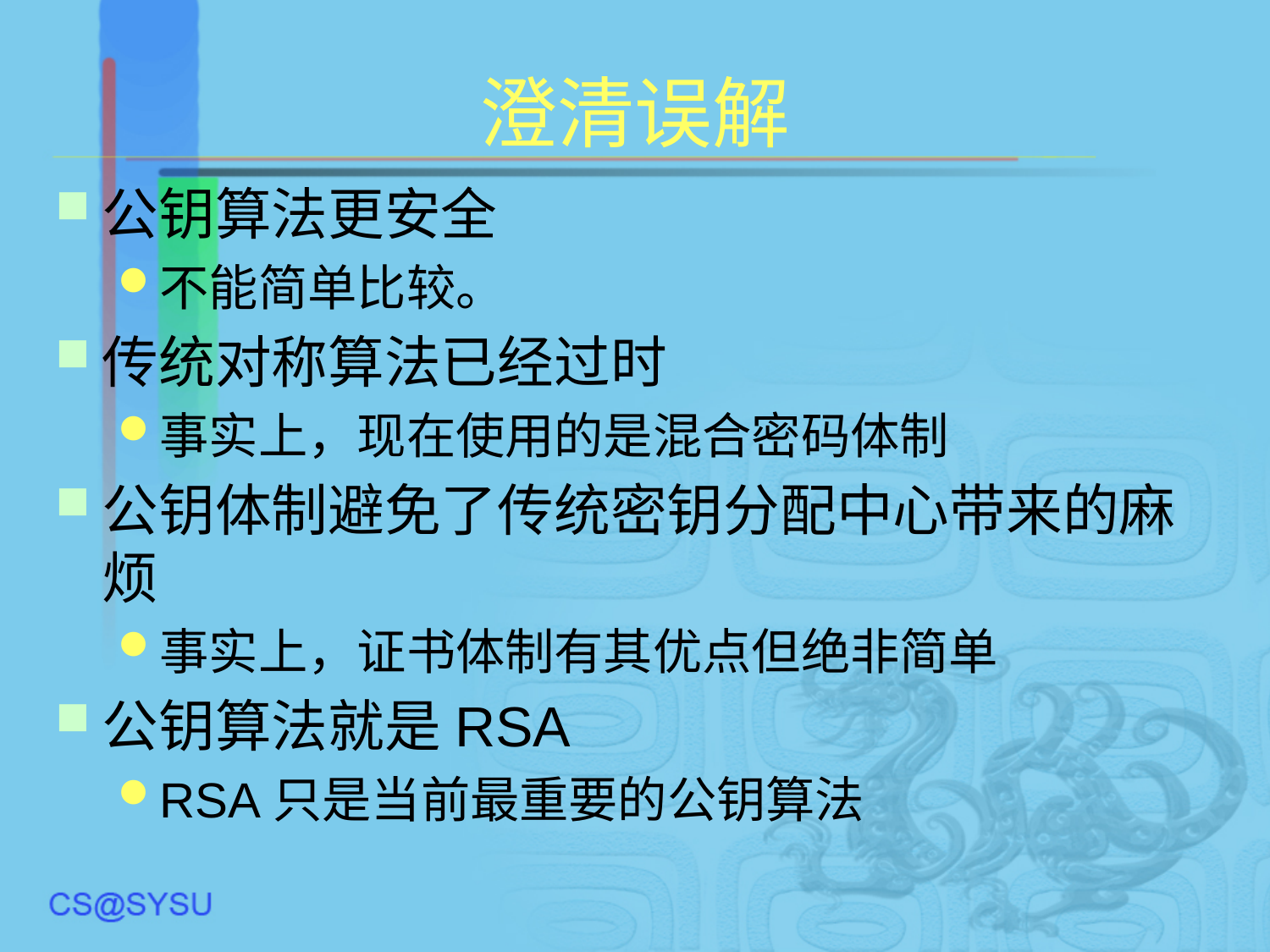

# 澄清误解
公钥算法更安全
不能简单比较。
传统对称算法已经过时
事实上，现在使用的是混合密码体制
公钥体制避免了传统密钥分配中心带来的麻烦
事实上，证书体制有其优点但绝非简单
公钥算法就是RSA
RSA只是当前最重要的公钥算法